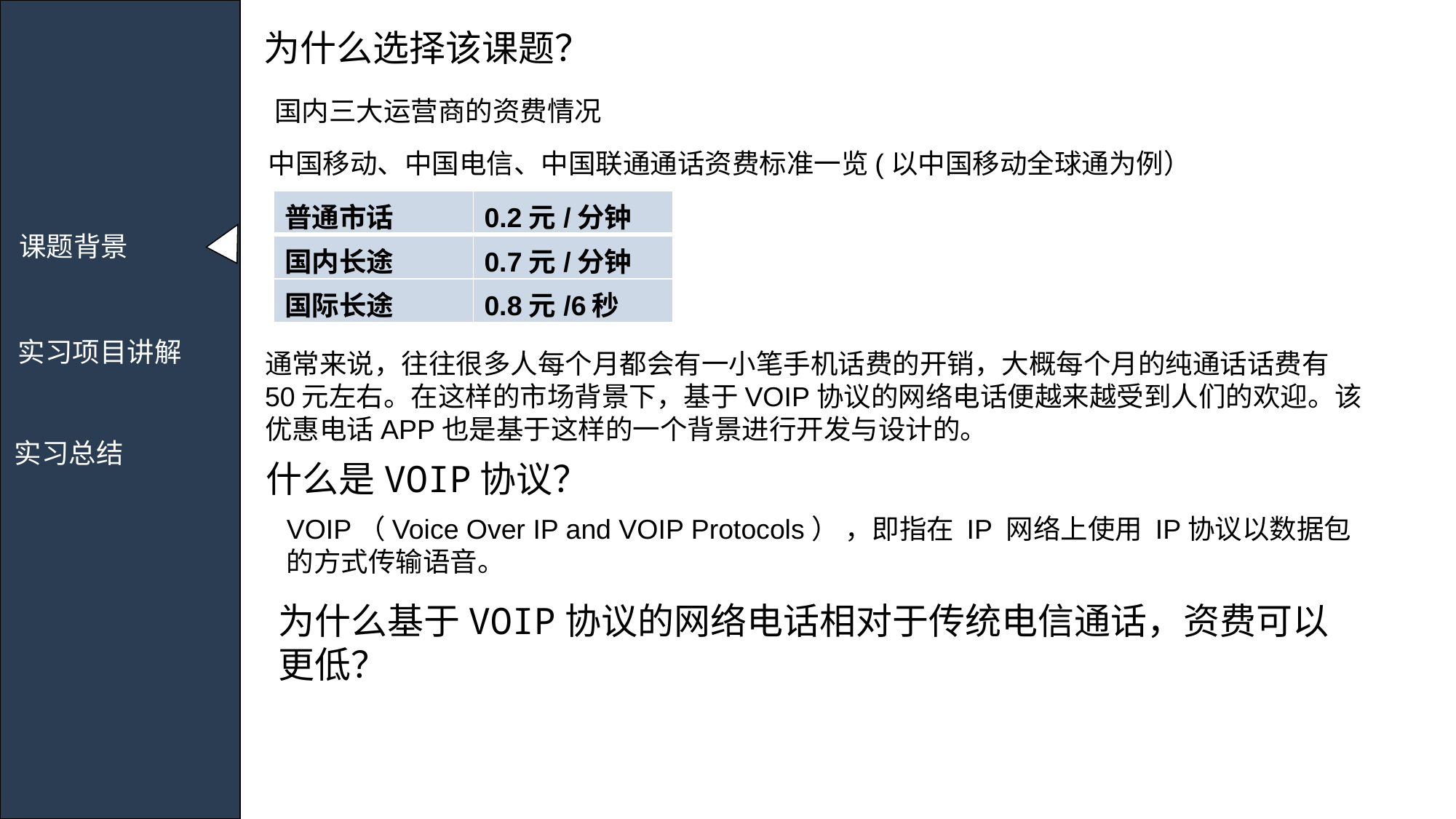

为什么选择该课题？
国内三大运营商的资费情况
中国移动、中国电信、中国联通通话资费标准一览(以中国移动全球通为例）

| 普通市话 | 0.2元/分钟 |
| --- | --- |
| 国内长途 | 0.7元/分钟 |
| 国际长途 | 0.8元/6秒 |

课题背景
实习项目讲解
通常来说，往往很多人每个月都会有一小笔手机话费的开销，大概每个月的纯通话话费有
50元左右。在这样的市场背景下，基于VOIP协议的网络电话便越来越受到人们的欢迎。该
优惠电话APP也是基于这样的一个背景进行开发与设计的。
实习总结
什么是VOIP协议？
VOIP（Voice Over IP and VOIP Protocols） ，即指在 IP 网络上使用 IP协议以数据包的方式传输语音。
为什么基于VOIP协议的网络电话相对于传统电信通话，资费可以更低？